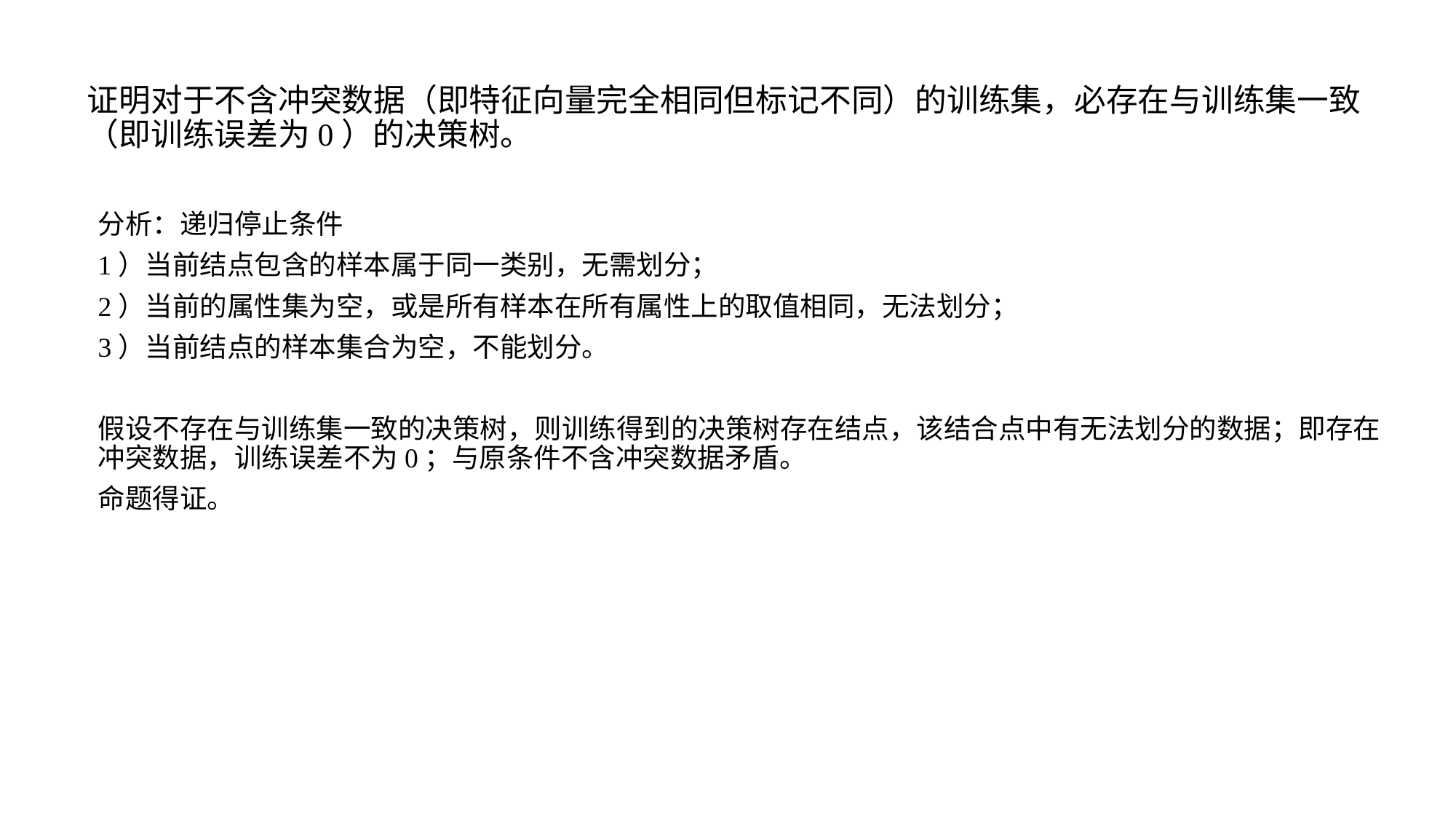

证明对于不含冲突数据（即特征向量完全相同但标记不同）的训练集，必存在与训练集一致（即训练误差为0）的决策树。
分析：递归停止条件
1）当前结点包含的样本属于同一类别，无需划分；
2）当前的属性集为空，或是所有样本在所有属性上的取值相同，无法划分；
3）当前结点的样本集合为空，不能划分。

假设不存在与训练集一致的决策树，则训练得到的决策树存在结点，该结合点中有无法划分的数据；即存在冲突数据，训练误差不为0；与原条件不含冲突数据矛盾。
命题得证。